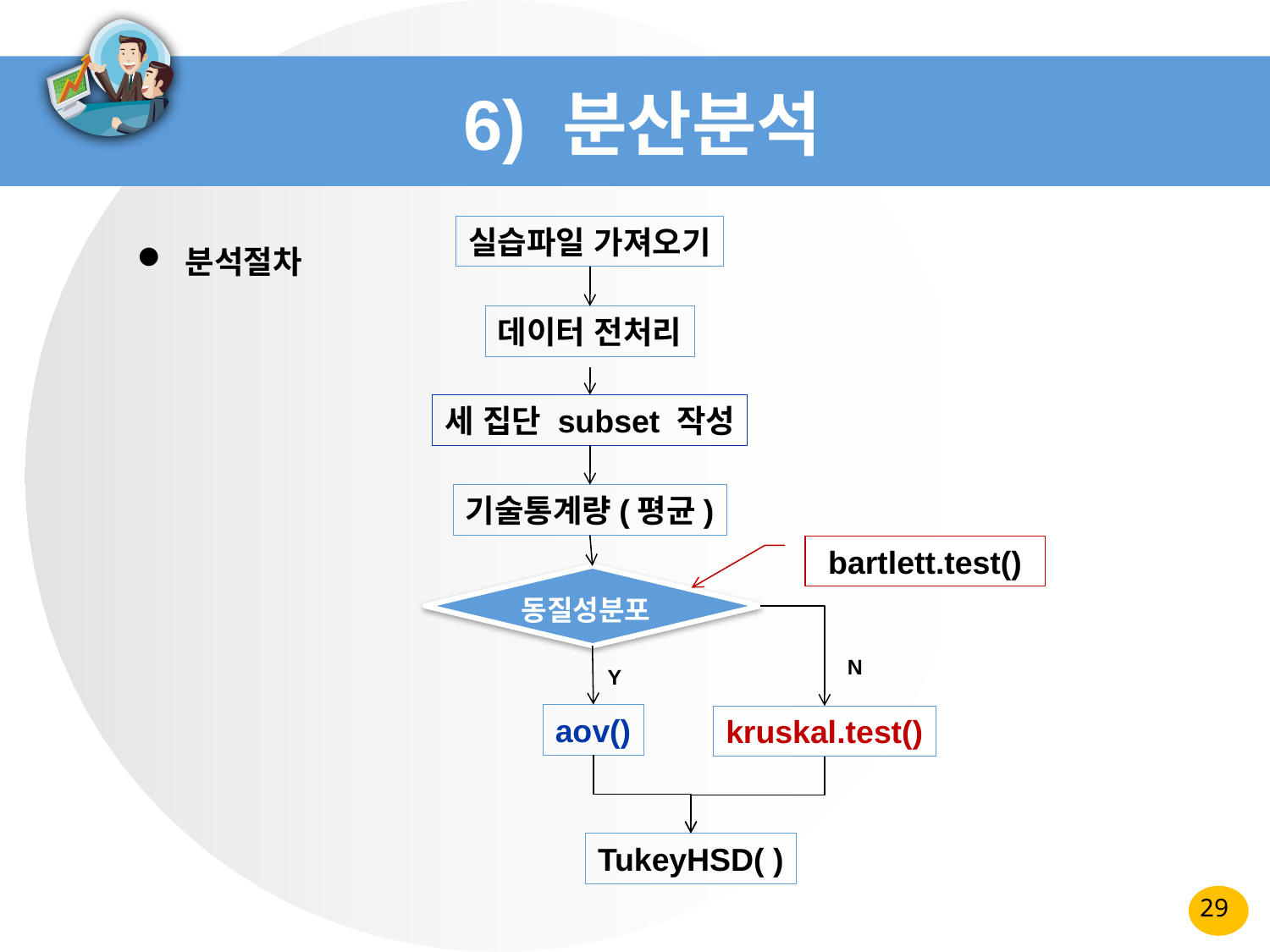

# 6) 분산분석
실습파일 가져오기
 분석절차
데이터 전처리
세 집단 subset 작성
기술통계량(평균)
bartlett.test()
동질성분포
N
Y
aov()
kruskal.test()
TukeyHSD( )
29